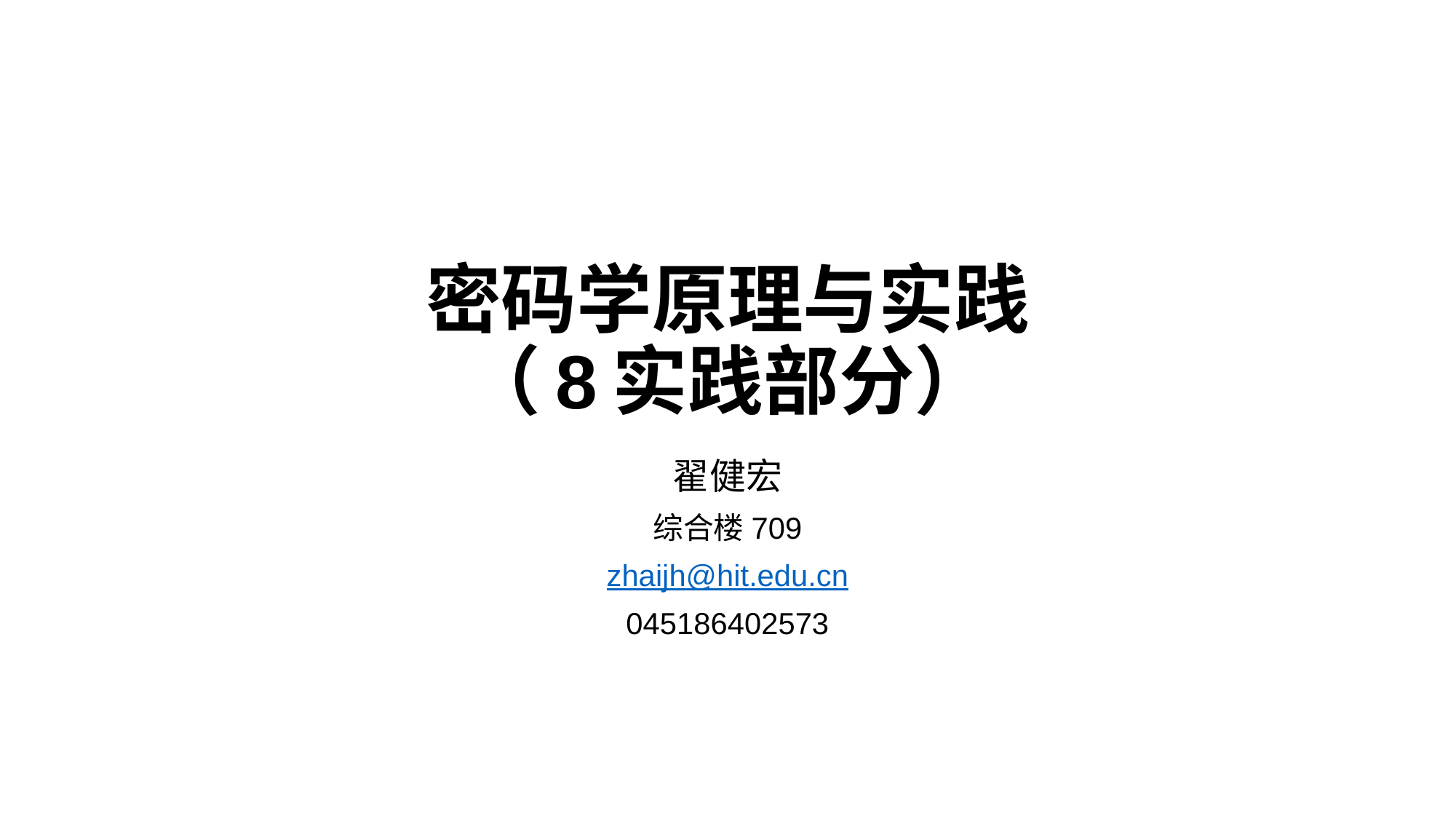

# 密码学原理与实践 （8实践部分）
翟健宏
综合楼709
zhaijh@hit.edu.cn
045186402573